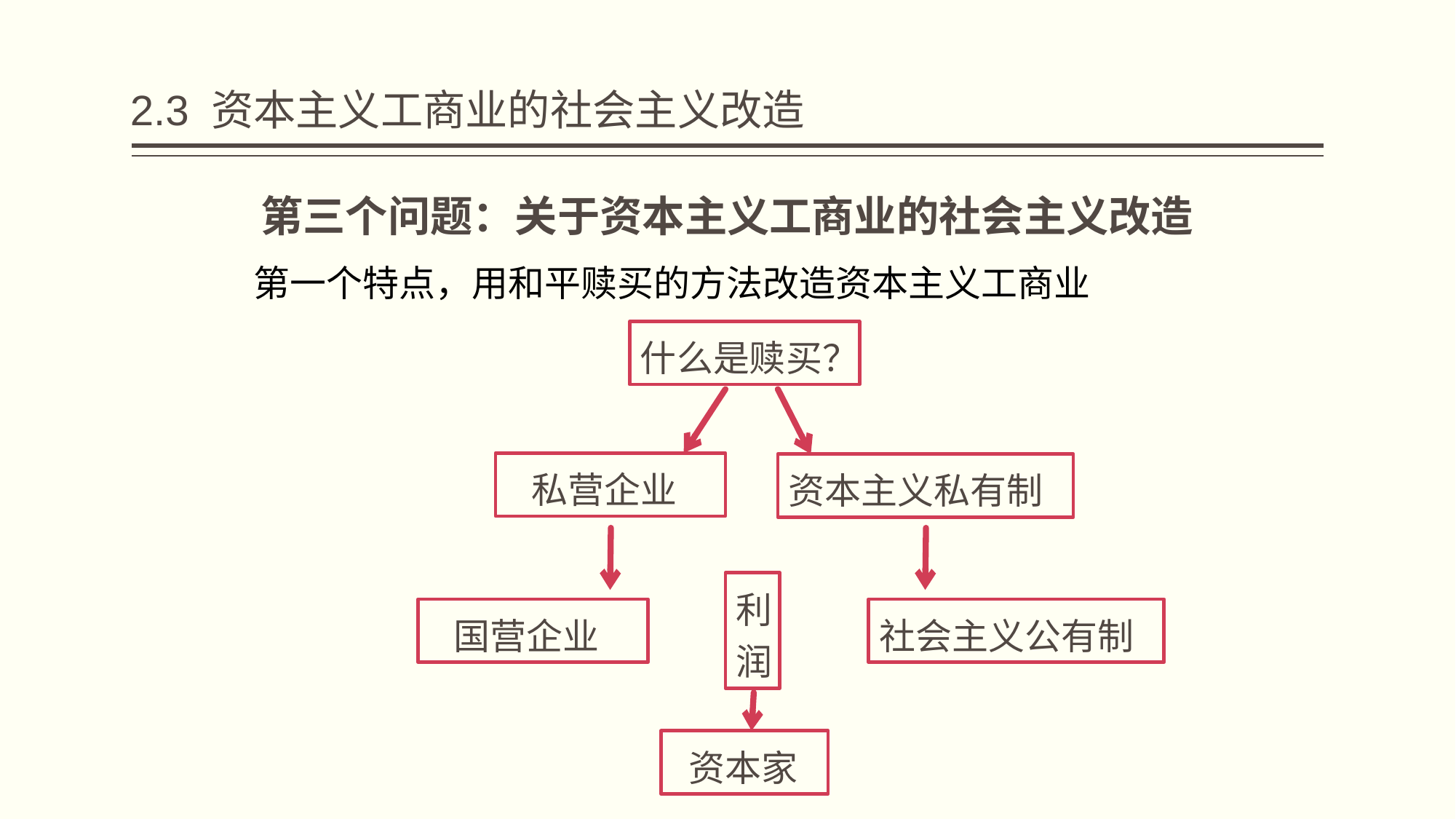

# 2.3 资本主义工商业的社会主义改造
第三个问题：关于资本主义工商业的社会主义改造
  第一个特点，用和平赎买的方法改造资本主义工商业
什么是赎买？
  私营企业
资本主义私有制
利润
  国营企业
社会主义公有制
 资本家